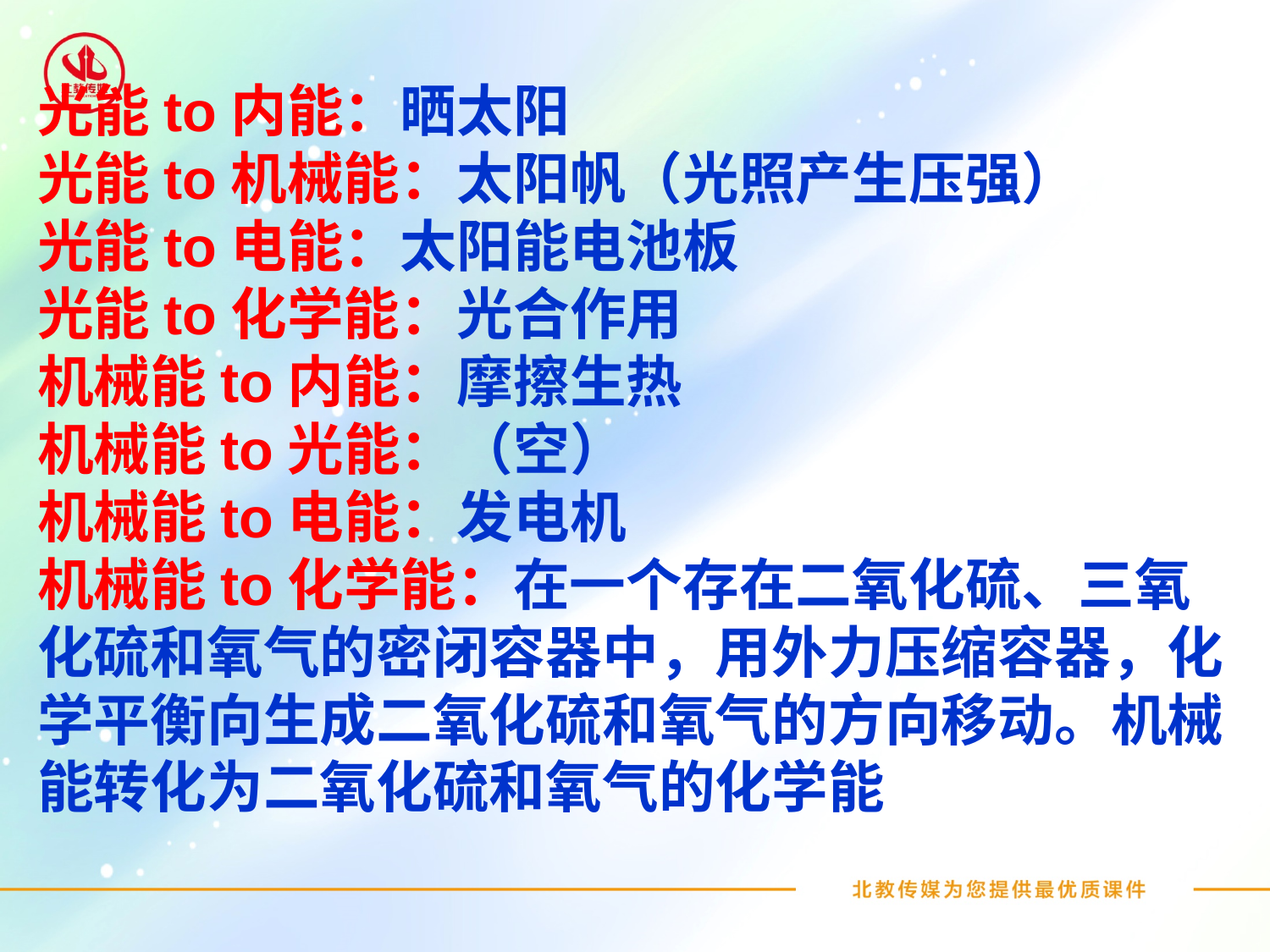

光能to内能：晒太阳
光能to机械能：太阳帆（光照产生压强）
光能to电能：太阳能电池板
光能to化学能：光合作用
机械能to内能：摩擦生热
机械能to光能：（空）
机械能to电能：发电机
机械能to化学能：在一个存在二氧化硫、三氧化硫和氧气的密闭容器中，用外力压缩容器，化学平衡向生成二氧化硫和氧气的方向移动。机械能转化为二氧化硫和氧气的化学能